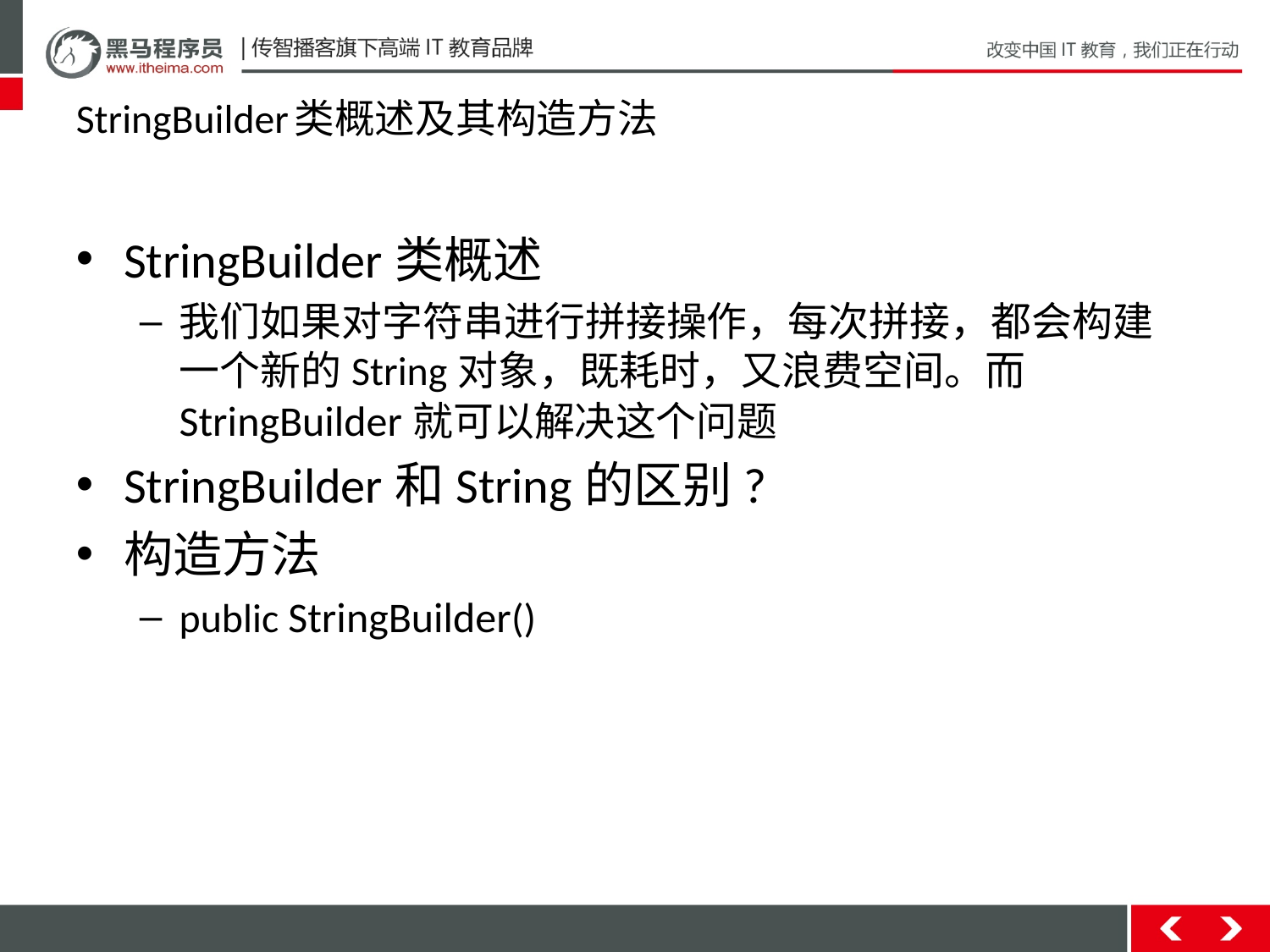

# StringBuilder类概述及其构造方法
StringBuilder类概述
我们如果对字符串进行拼接操作，每次拼接，都会构建一个新的String对象，既耗时，又浪费空间。而StringBuilder就可以解决这个问题
StringBuilder和String的区别?
构造方法
public StringBuilder()